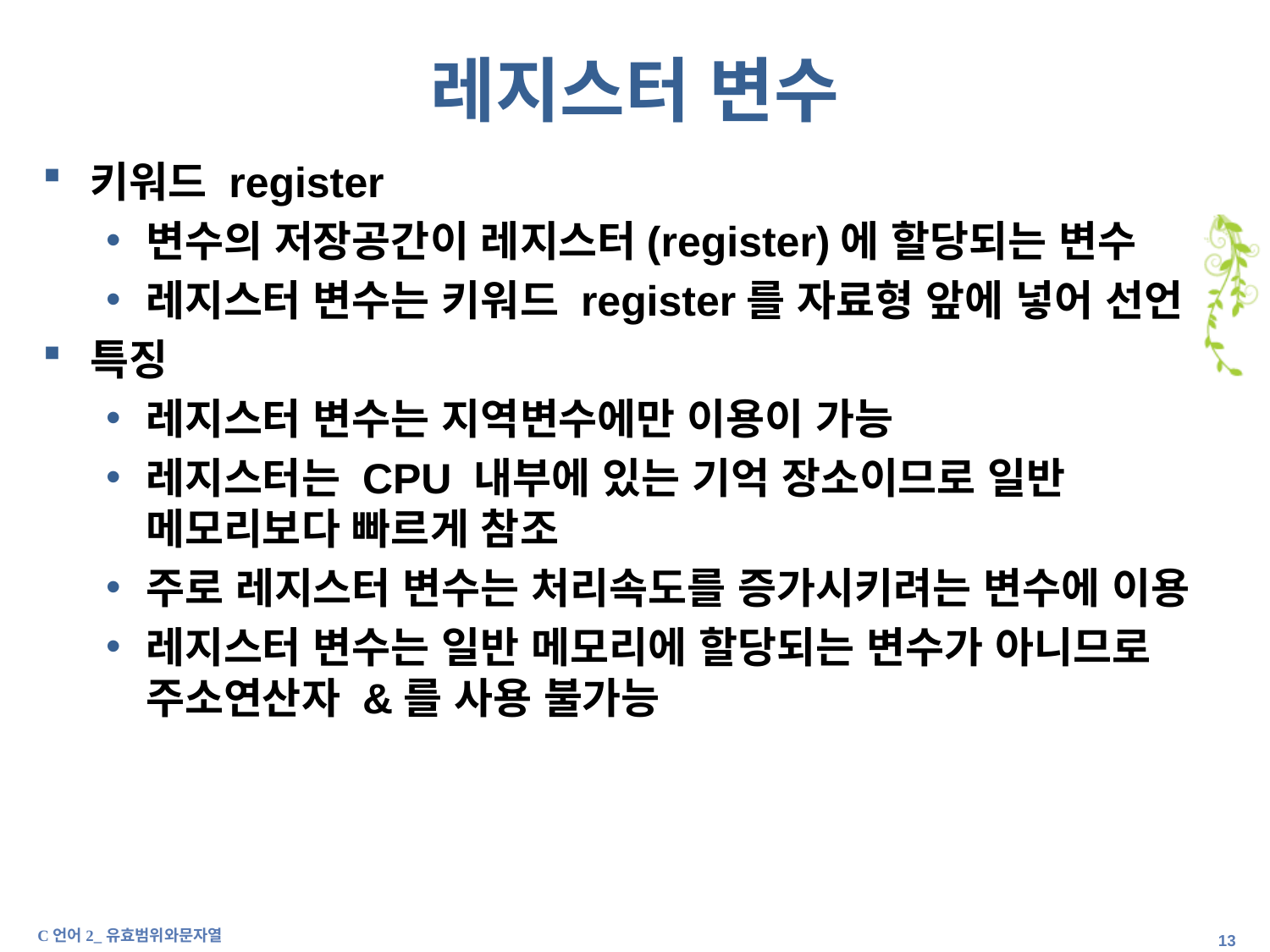

# 레지스터 변수
키워드 register
변수의 저장공간이 레지스터(register)에 할당되는 변수
레지스터 변수는 키워드 register를 자료형 앞에 넣어 선언
특징
레지스터 변수는 지역변수에만 이용이 가능
레지스터는 CPU 내부에 있는 기억 장소이므로 일반 메모리보다 빠르게 참조
주로 레지스터 변수는 처리속도를 증가시키려는 변수에 이용
레지스터 변수는 일반 메모리에 할당되는 변수가 아니므로 주소연산자 &를 사용 불가능

C언어2_유효범위와문자열
13